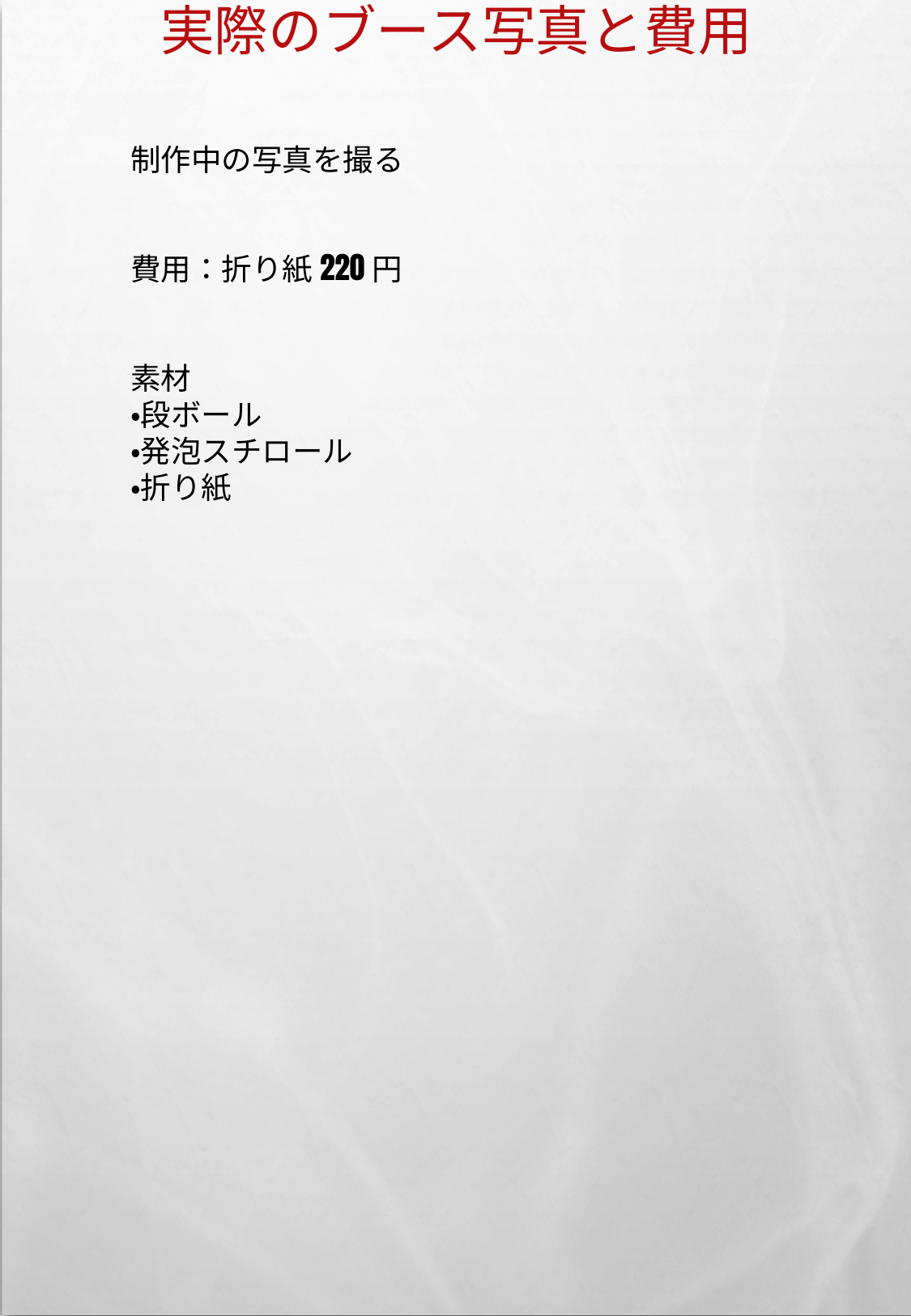

実際のブース写真と費用
制作中の写真を撮る

費用：折り紙220円

素材
・段ボール
・発泡スチロール
・折り紙